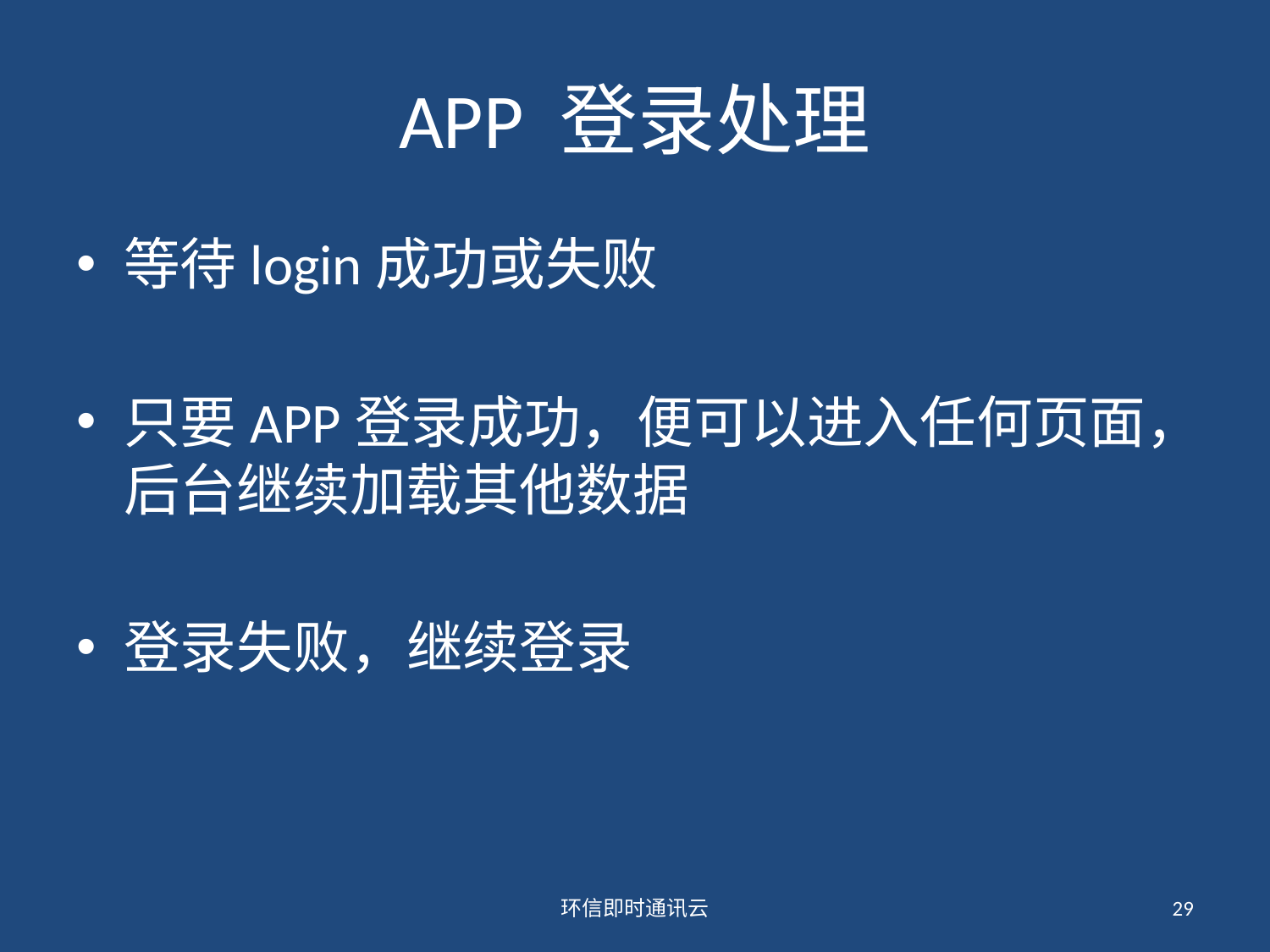

# APP 登录处理
等待login成功或失败

只要APP登录成功，便可以进入任何页面，后台继续加载其他数据

登录失败，继续登录
环信即时通讯云
29